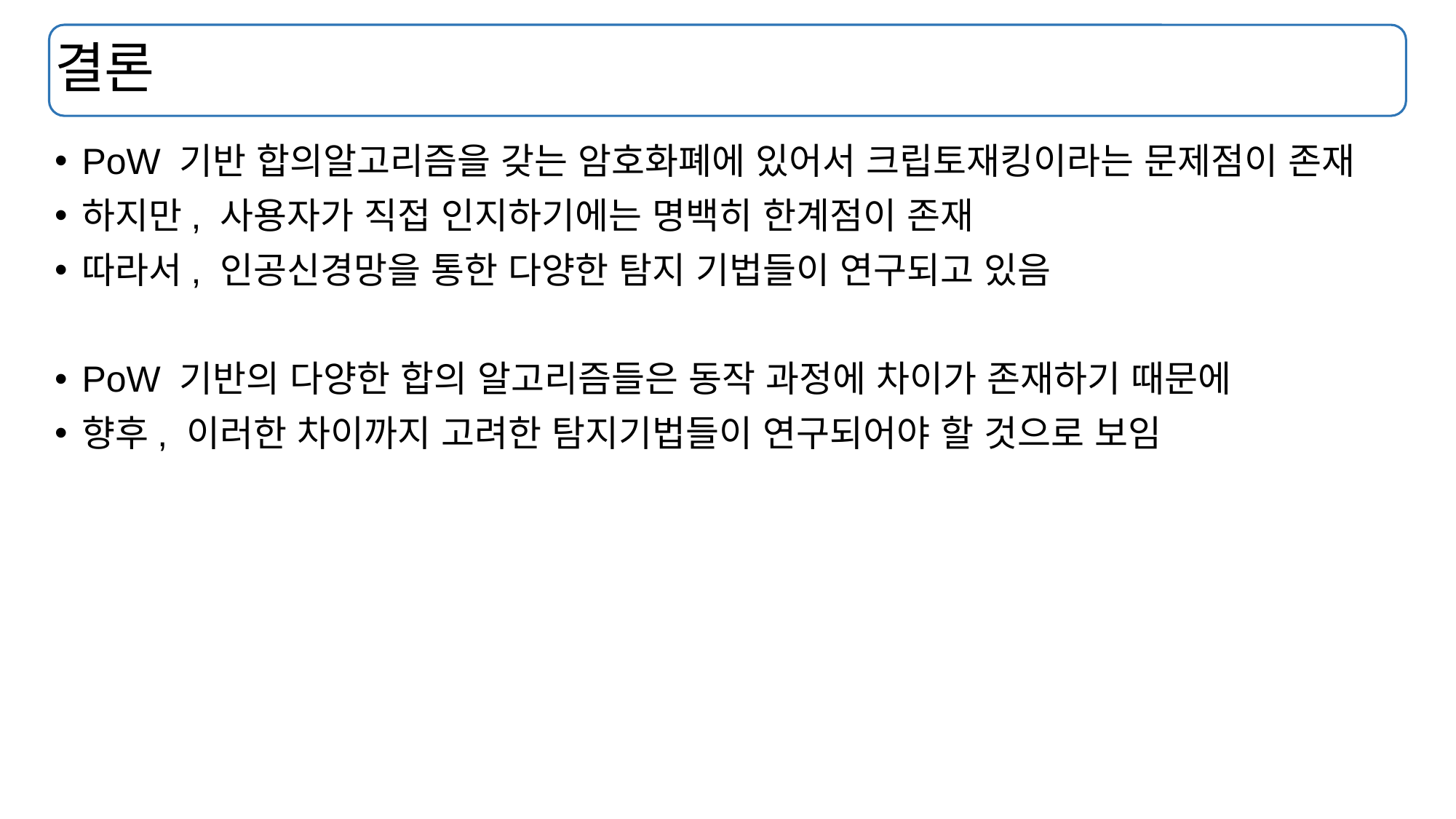

# 결론
PoW 기반 합의알고리즘을 갖는 암호화폐에 있어서 크립토재킹이라는 문제점이 존재
하지만, 사용자가 직접 인지하기에는 명백히 한계점이 존재
따라서, 인공신경망을 통한 다양한 탐지 기법들이 연구되고 있음

PoW 기반의 다양한 합의 알고리즘들은 동작 과정에 차이가 존재하기 때문에
향후, 이러한 차이까지 고려한 탐지기법들이 연구되어야 할 것으로 보임
9